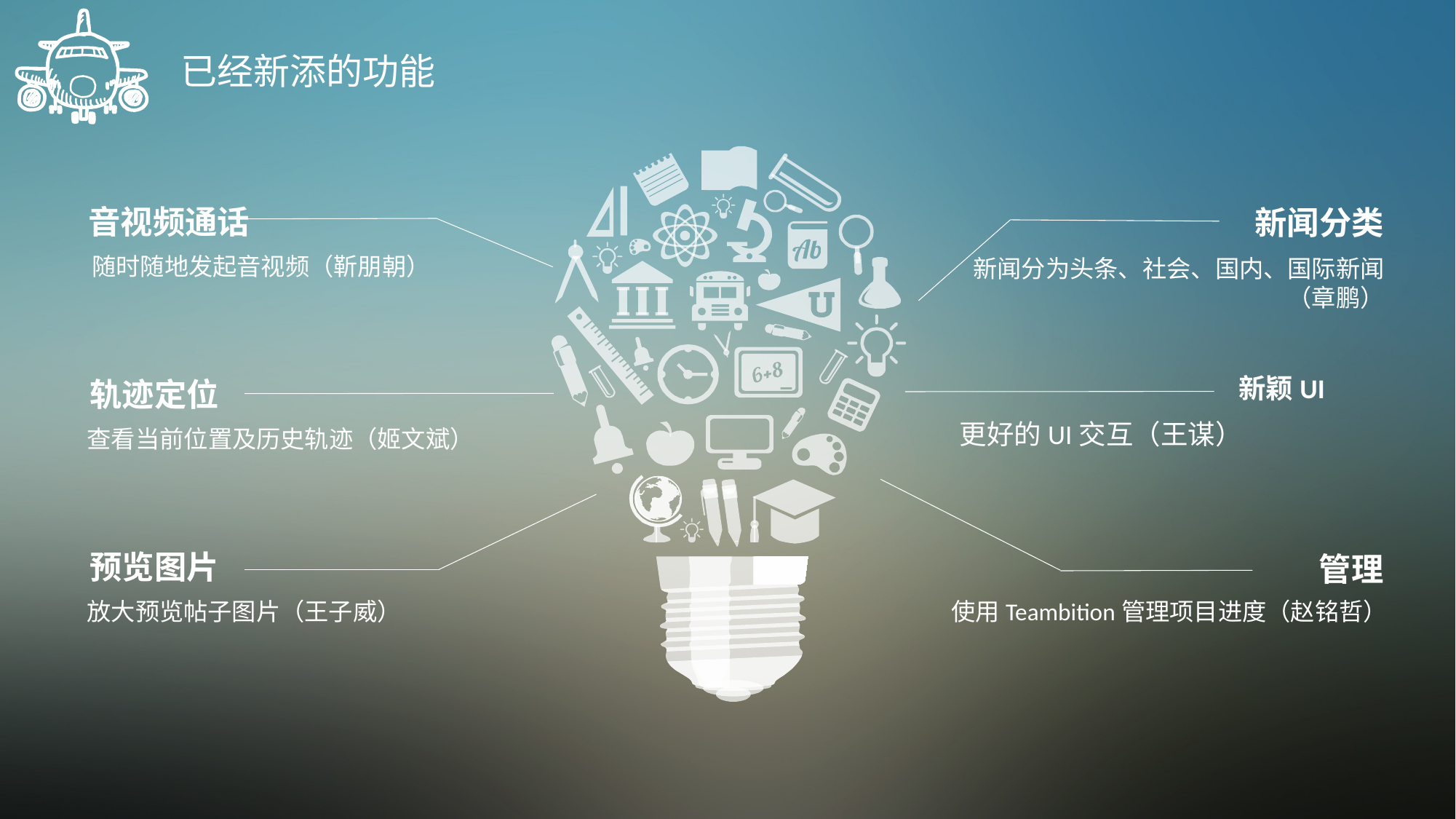

已经新添的功能

音视频通话
随时随地发起音视频（靳朋朝）
新闻分类
新闻分为头条、社会、国内、国际新闻（章鹏）
新颖UI
轨迹定位
查看当前位置及历史轨迹（姬文斌）
更好的UI交互（王谋）
预览图片
放大预览帖子图片（王子威）
管理
使用Teambition管理项目进度（赵铭哲）